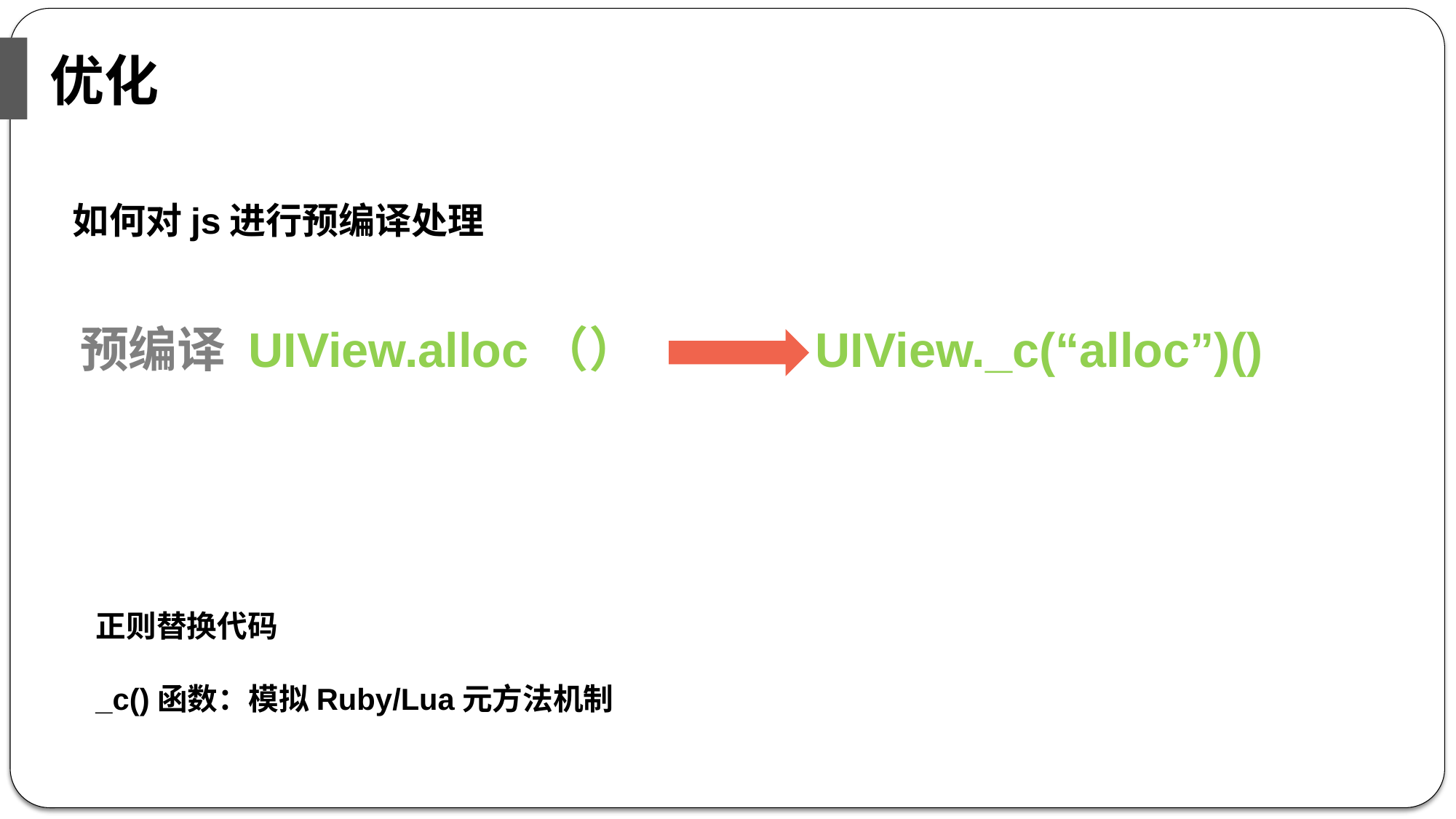

优化
如何对js进行预编译处理
预编译 UIView.alloc（）               UIView._c(“alloc”)()

正则替换代码

_c()函数：模拟Ruby/Lua元方法机制